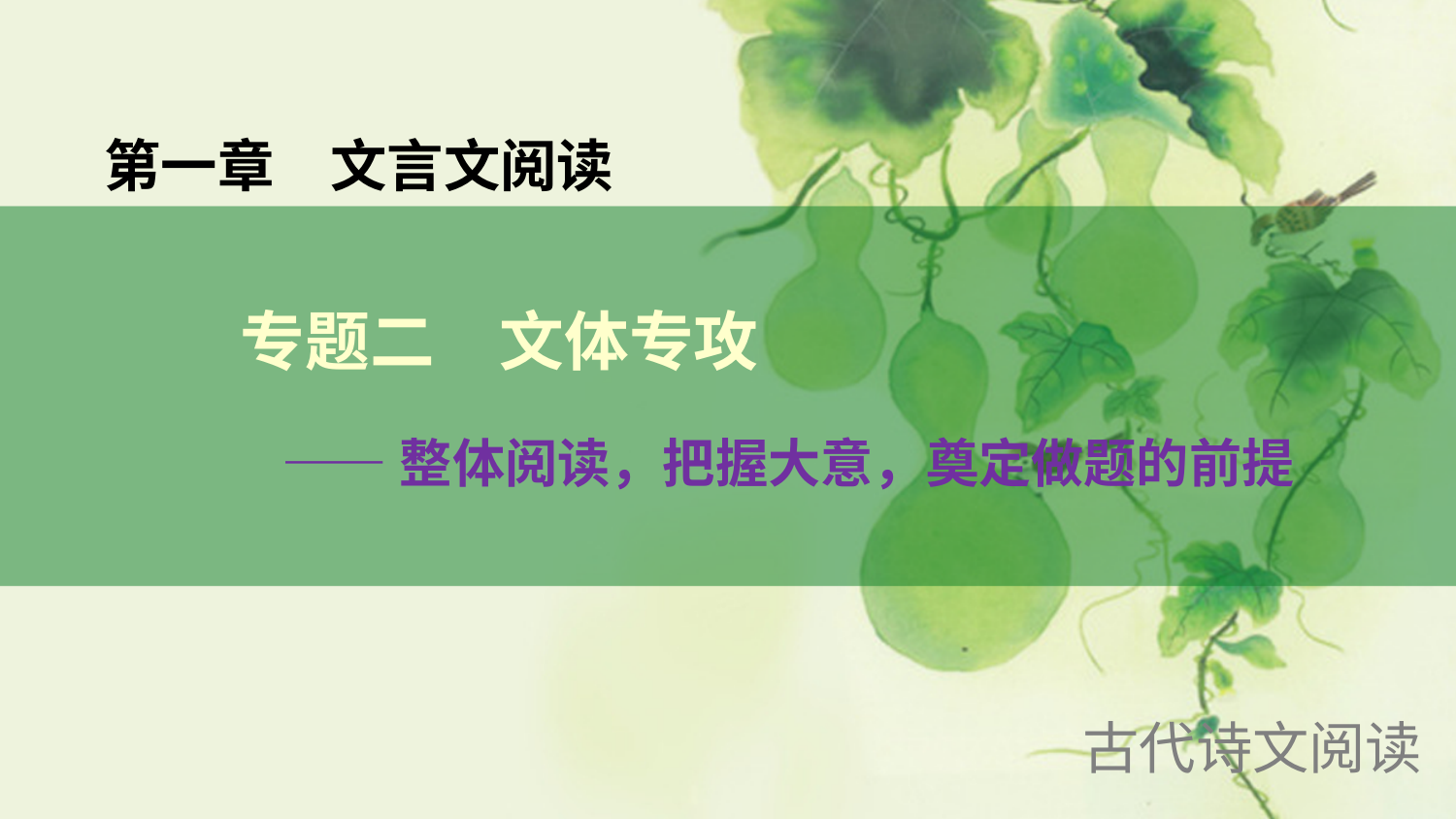

第一章　文言文阅读
专题二　文体专攻
——整体阅读，把握大意，奠定做题的前提
古代诗文阅读